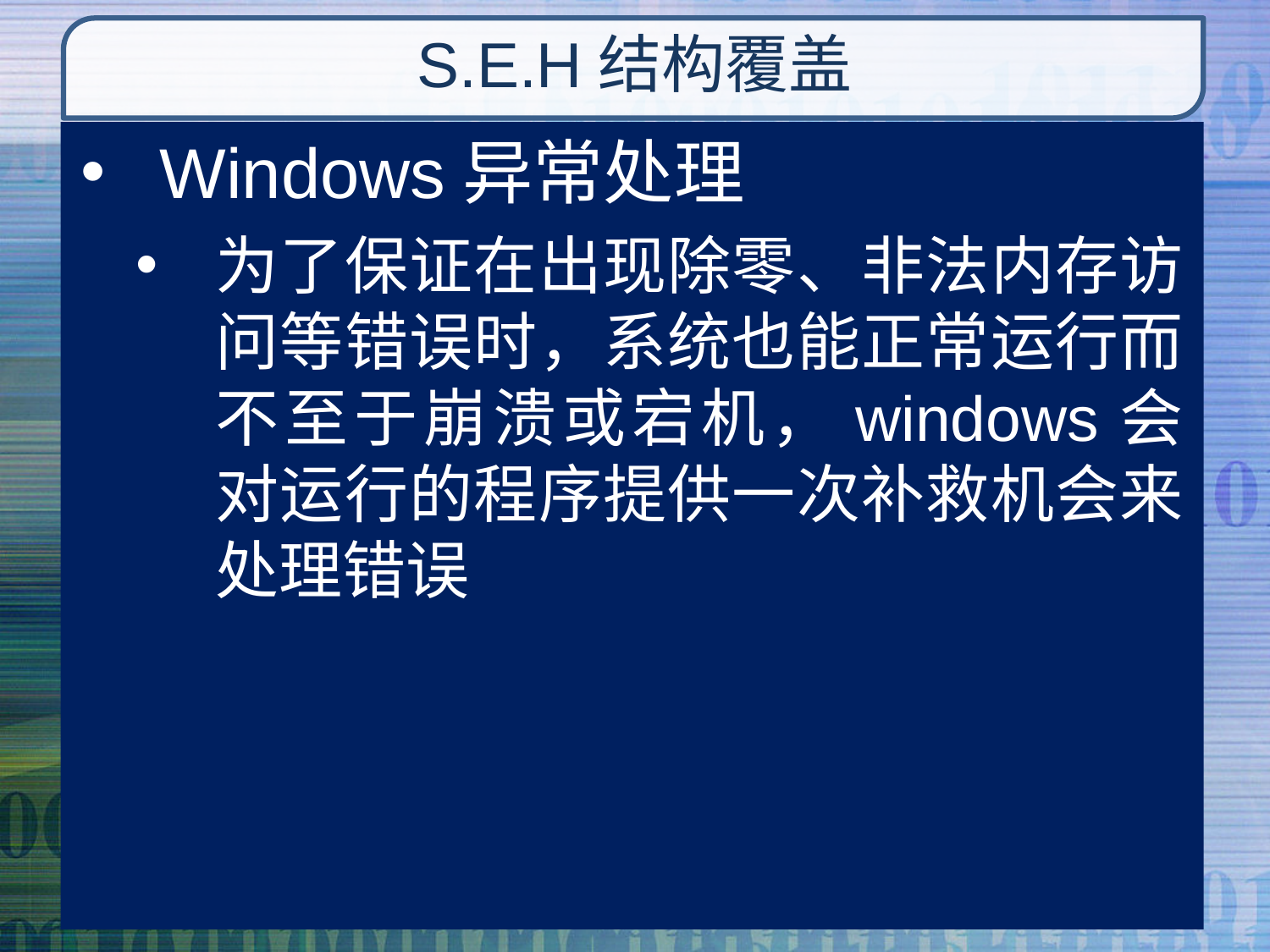

# S.E.H结构覆盖
Windows异常处理
为了保证在出现除零、非法内存访问等错误时，系统也能正常运行而不至于崩溃或宕机，windows会对运行的程序提供一次补救机会来处理错误